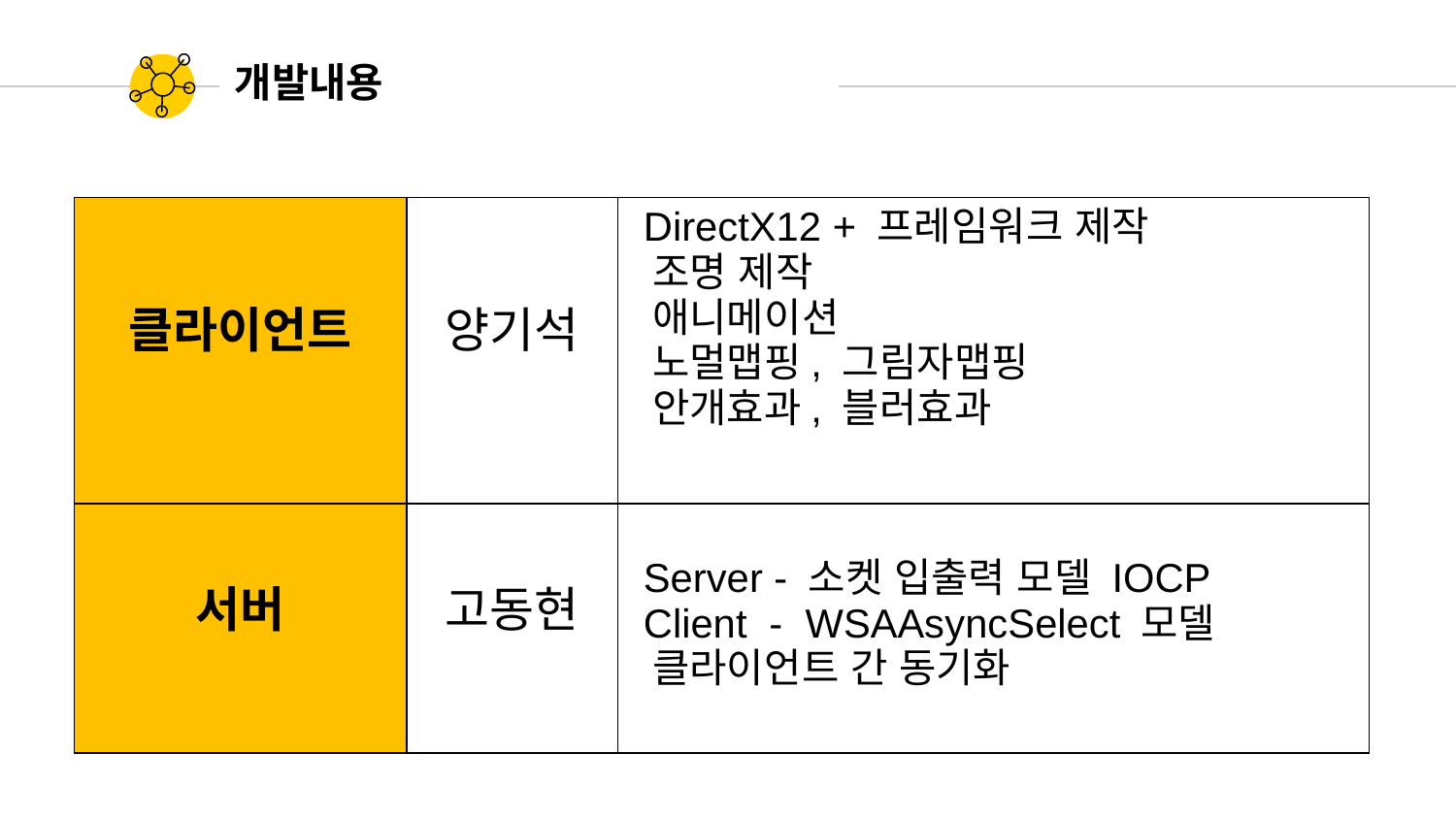

개발내용
| 클라이언트 | 양기석 | DirectX12 + 프레임워크 제작 조명 제작 애니메이션 노멀맵핑, 그림자맵핑 안개효과, 블러효과 |
| --- | --- | --- |
| 서버 | 고동현 | Server - 소켓 입출력 모델 IOCP Client - WSAAsyncSelect 모델 클라이언트 간 동기화 |